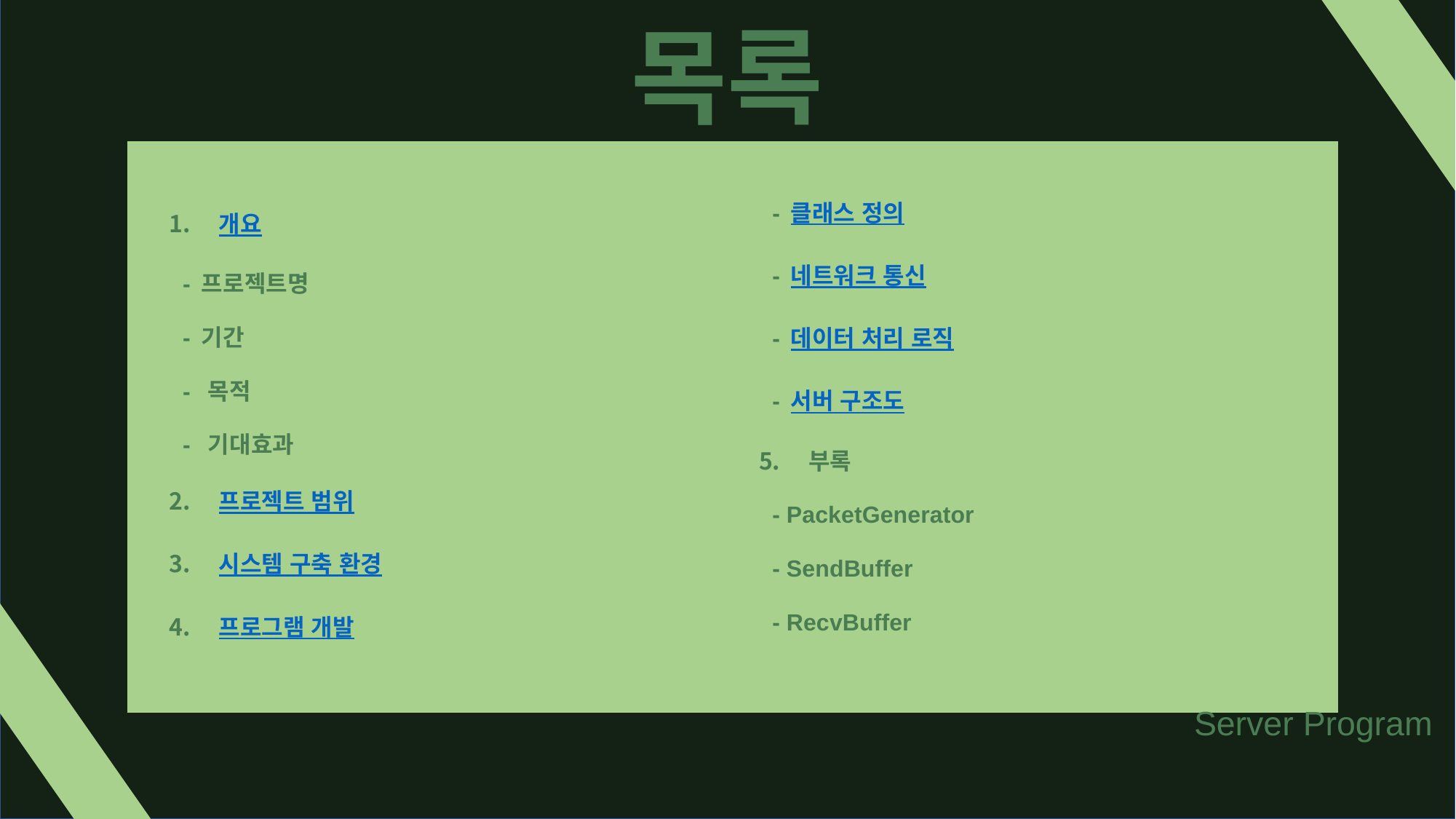

# 목록

  - 클래스 정의
  - 네트워크 통신
  - 데이터 처리 로직
  - 서버 구조도
부록
  - PacketGenerator
  - SendBuffer
  - RecvBuffer
개요
  - 프로젝트명
  - 기간
  -  목적
  -  기대효과
프로젝트 범위
시스템 구축 환경
프로그램 개발

Server Program